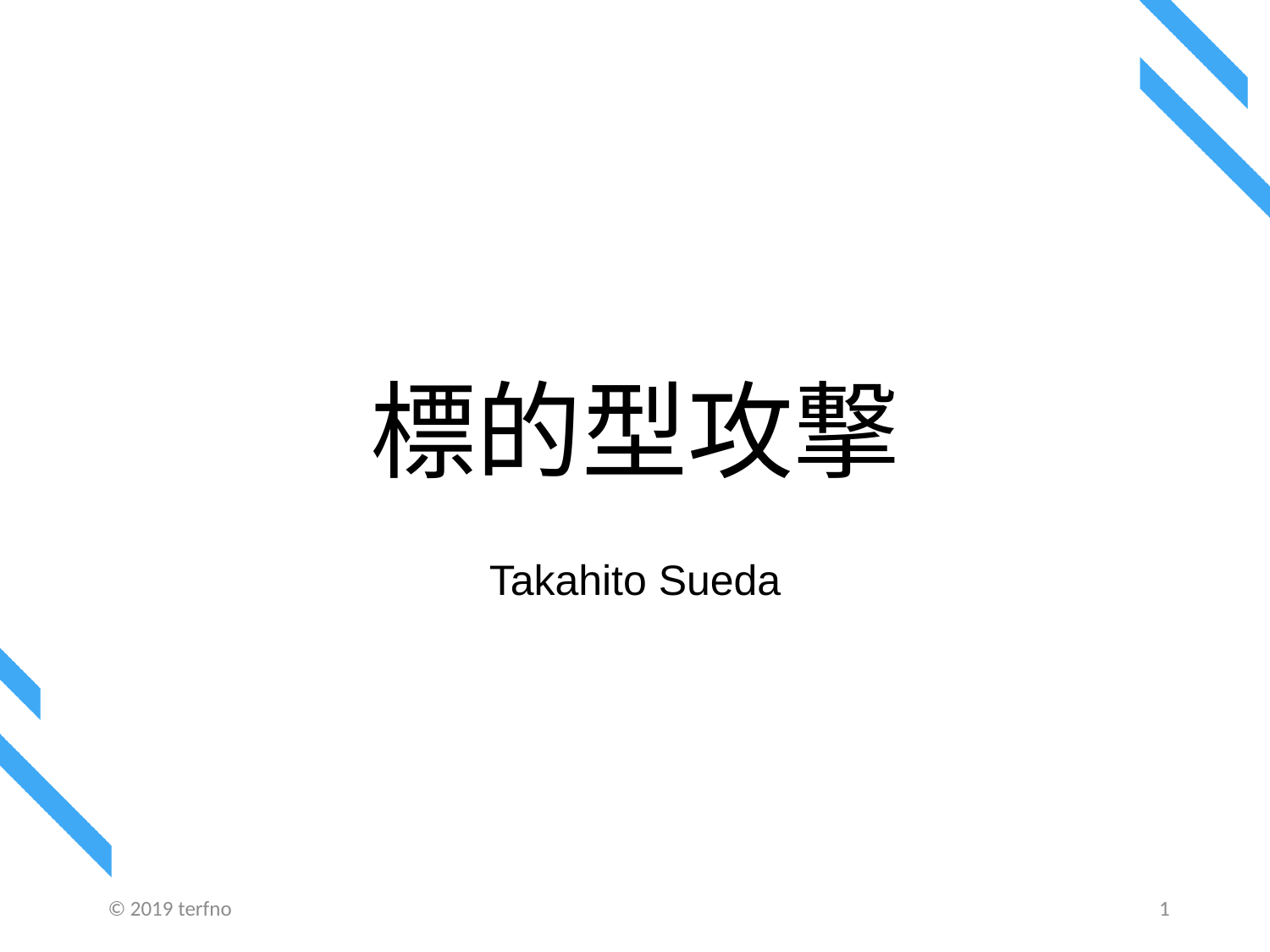

# 標的型攻撃
Takahito Sueda
© 2019 terfno
1